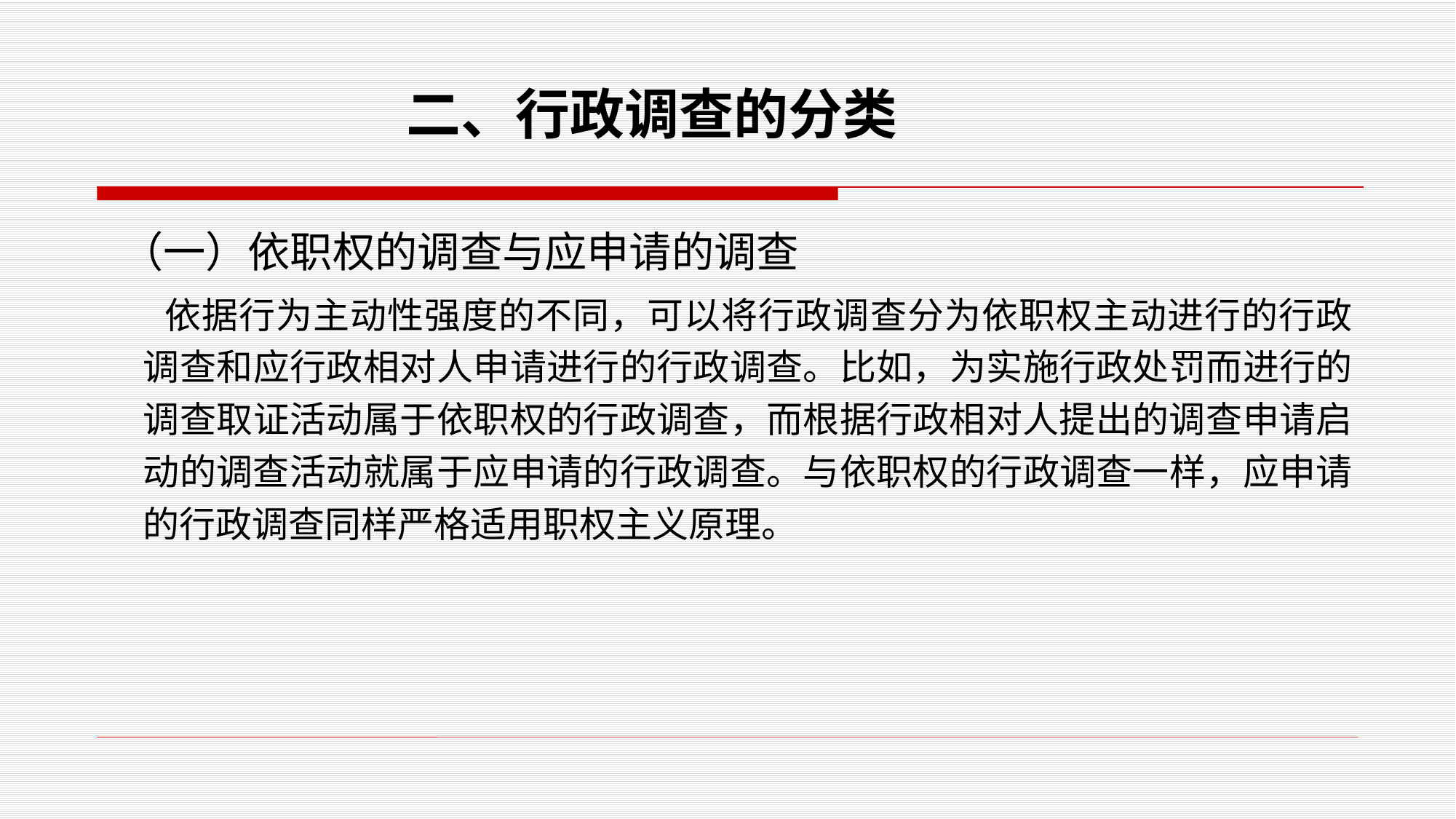

#
二、行政调查的分类
 （一）依职权的调查与应申请的调查
      依据行为主动性强度的不同，可以将行政调查分为依职权主动进行的行政调查和应行政相对人申请进行的行政调查。比如，为实施行政处罚而进行的调查取证活动属于依职权的行政调查，而根据行政相对人提出的调查申请启动的调查活动就属于应申请的行政调查。与依职权的行政调查一样，应申请的行政调查同样严格适用职权主义原理。